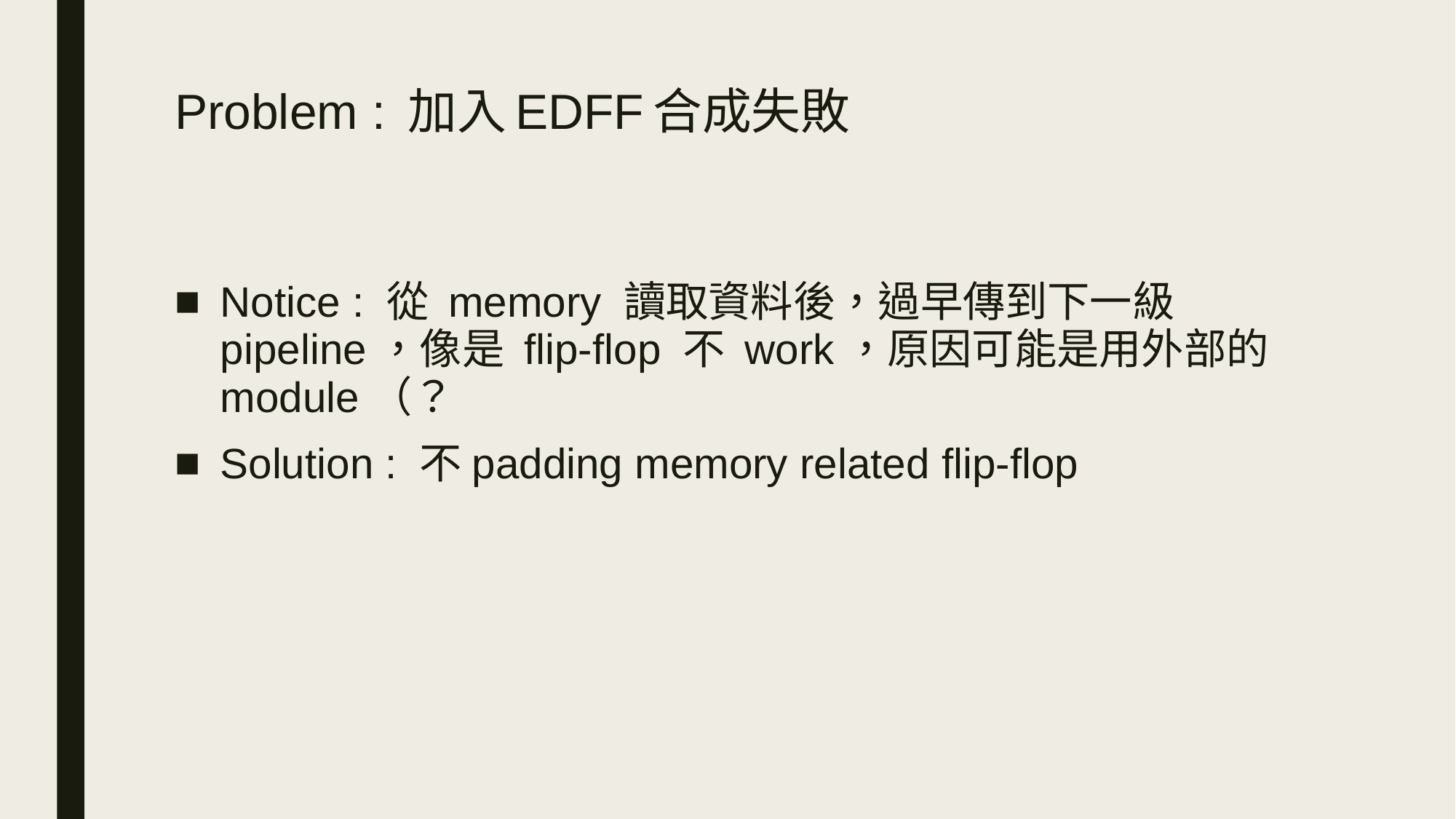

# Problem : 加入EDFF合成失敗
Notice : 從 memory 讀取資料後，過早傳到下一級pipeline，像是 flip-flop 不 work，原因可能是用外部的module（？
Solution : 不padding memory related flip-flop